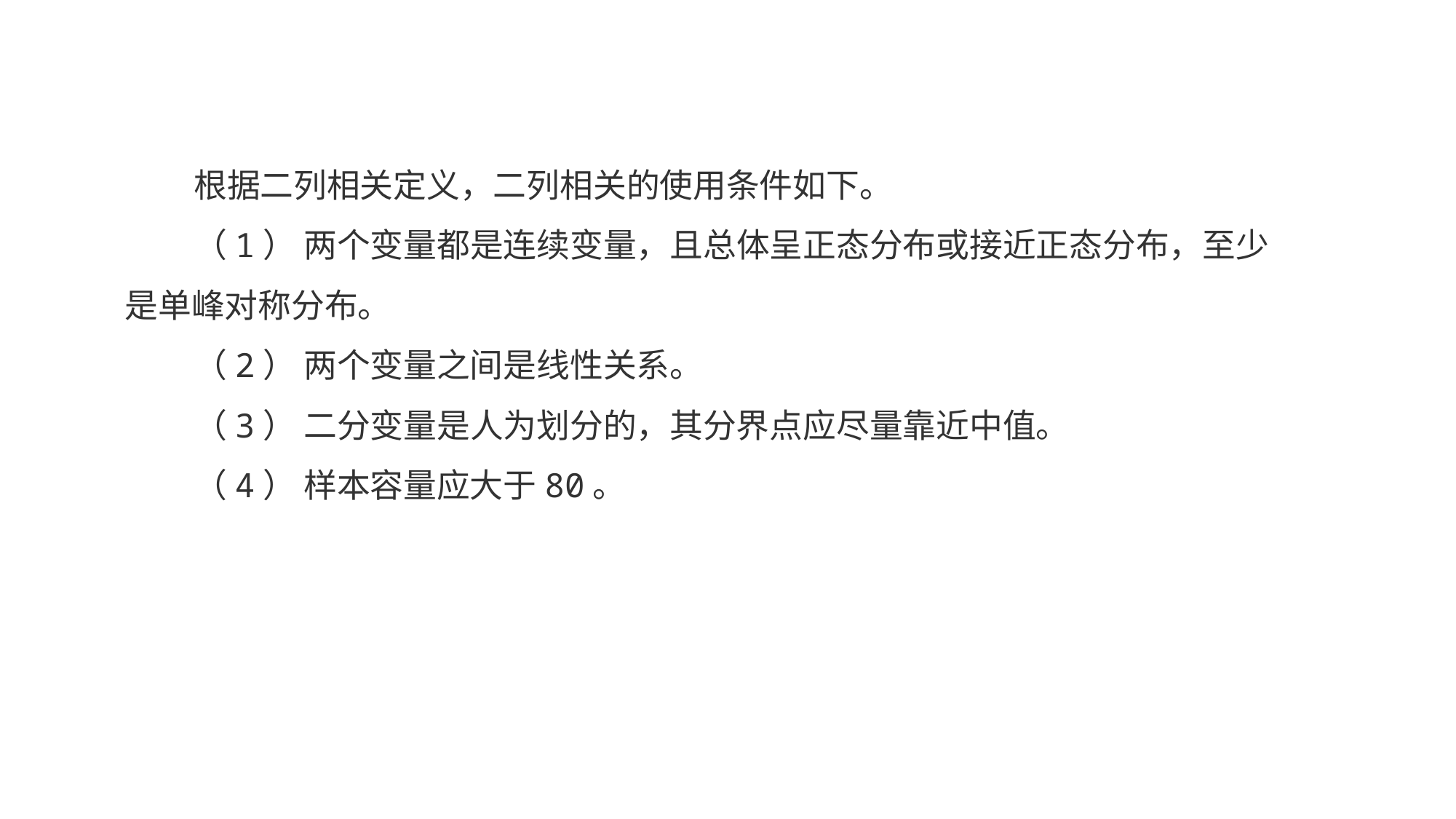

根据二列相关定义，二列相关的使用条件如下。
（1） 两个变量都是连续变量，且总体呈正态分布或接近正态分布，至少是单峰对称分布。
（2） 两个变量之间是线性关系。
（3） 二分变量是人为划分的，其分界点应尽量靠近中值。
（4） 样本容量应大于80。